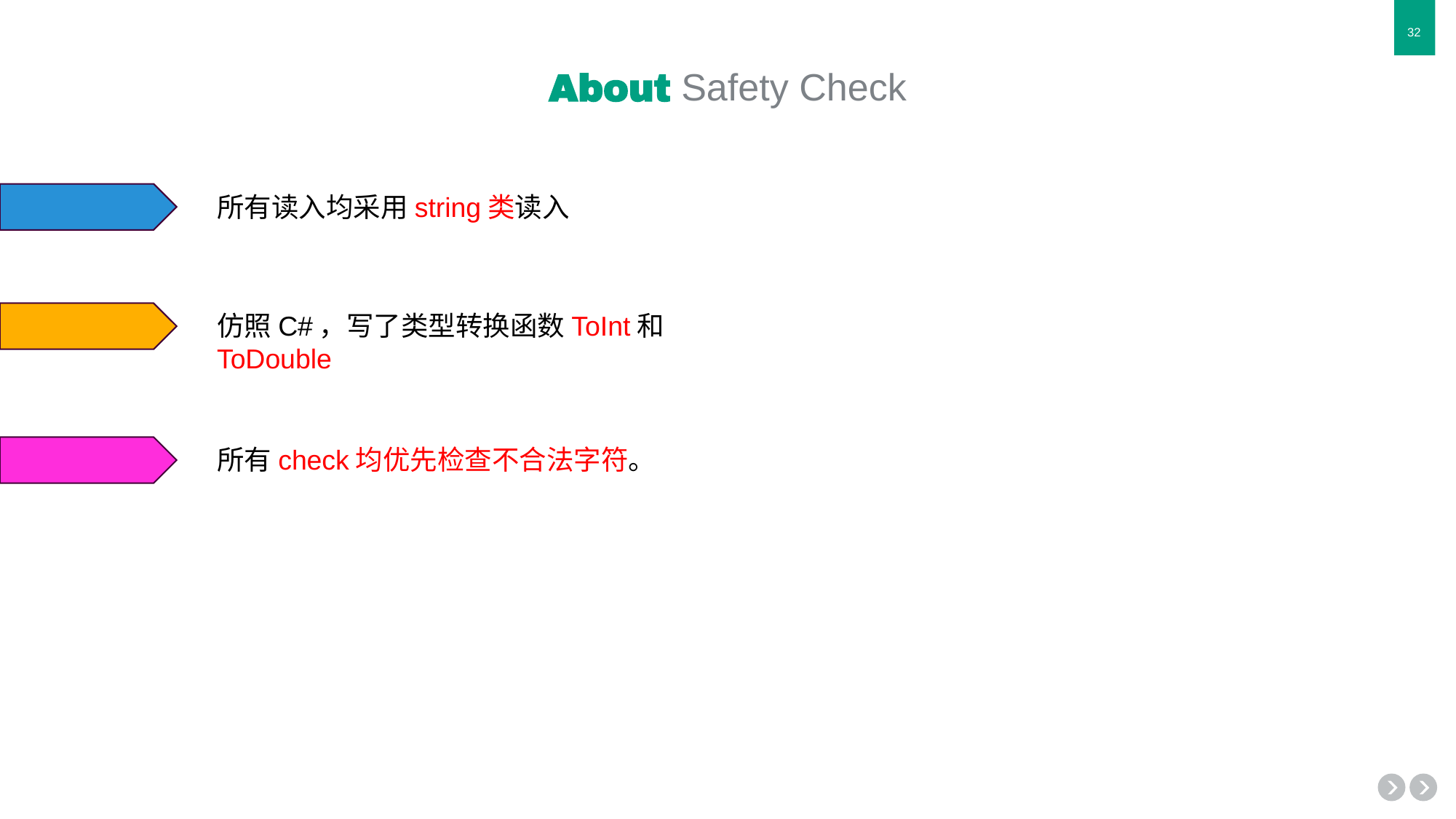

# About Safety Check

所有读入均采用string类读入

仿照C#，写了类型转换函数ToInt和ToDouble

所有check均优先检查不合法字符。